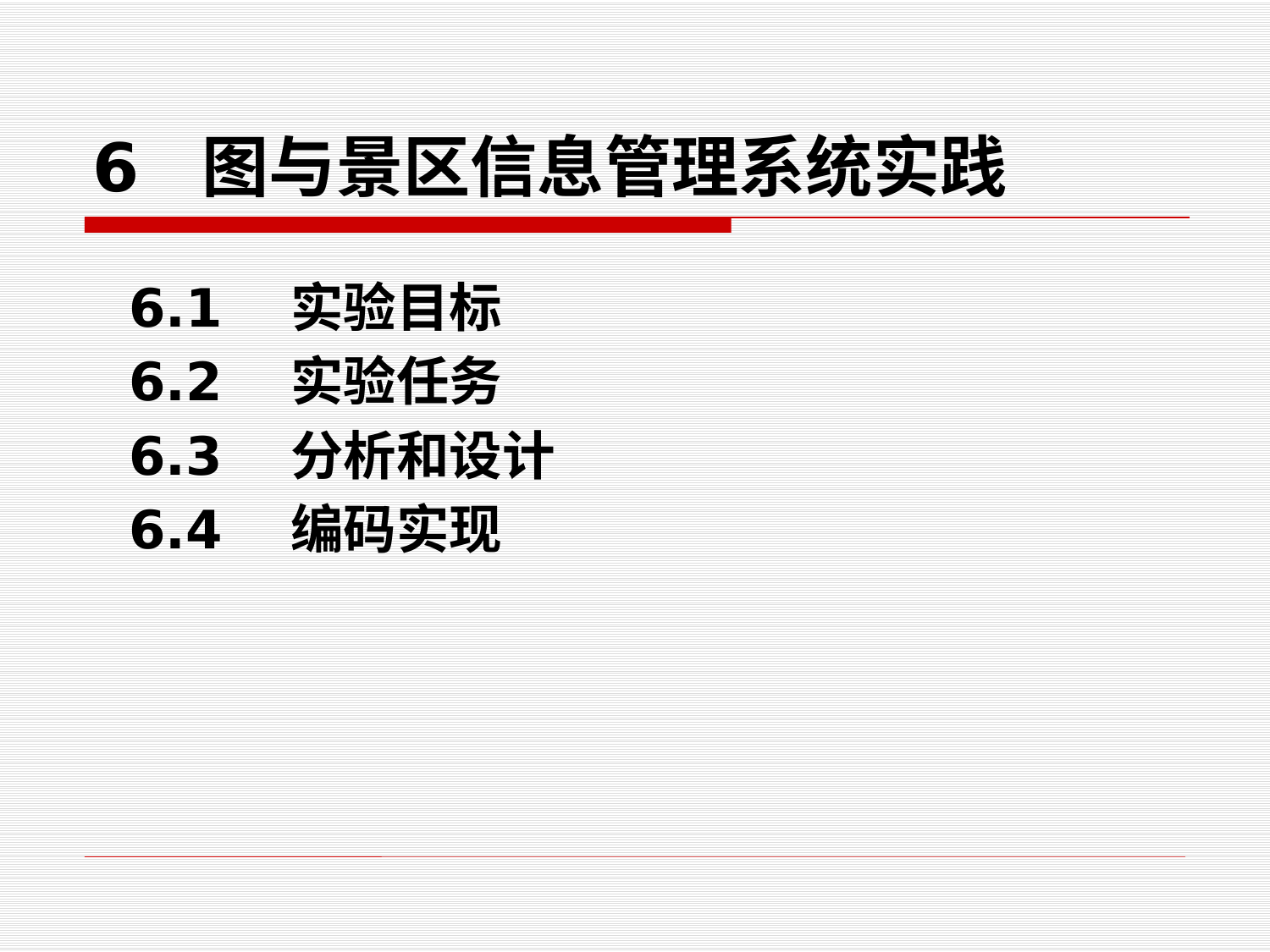

# 6  图与景区信息管理系统实践
  6.1   实验目标
  6.2   实验任务
  6.3   分析和设计
  6.4   编码实现